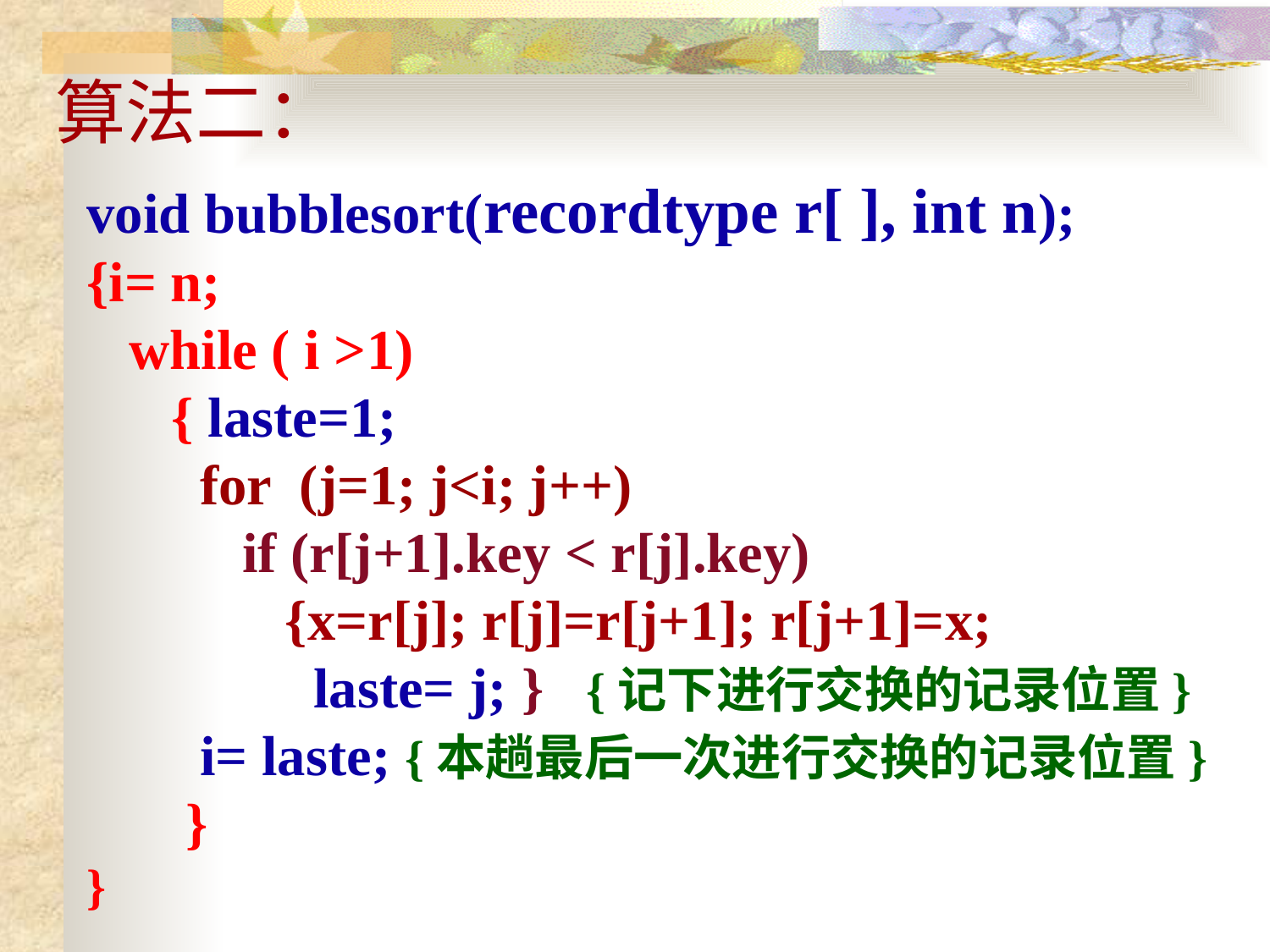

# 算法二：
void bubblesort(recordtype r[ ], int n);
{i= n;
   while ( i >1)
      { laste=1;
        for  (j=1; j<i; j++)
           if (r[j+1].key < r[j].key)
              {x=r[j]; r[j]=r[j+1]; r[j+1]=x;
                laste= j; }   {记下进行交换的记录位置}
        i= laste; {本趟最后一次进行交换的记录位置}
       }
}